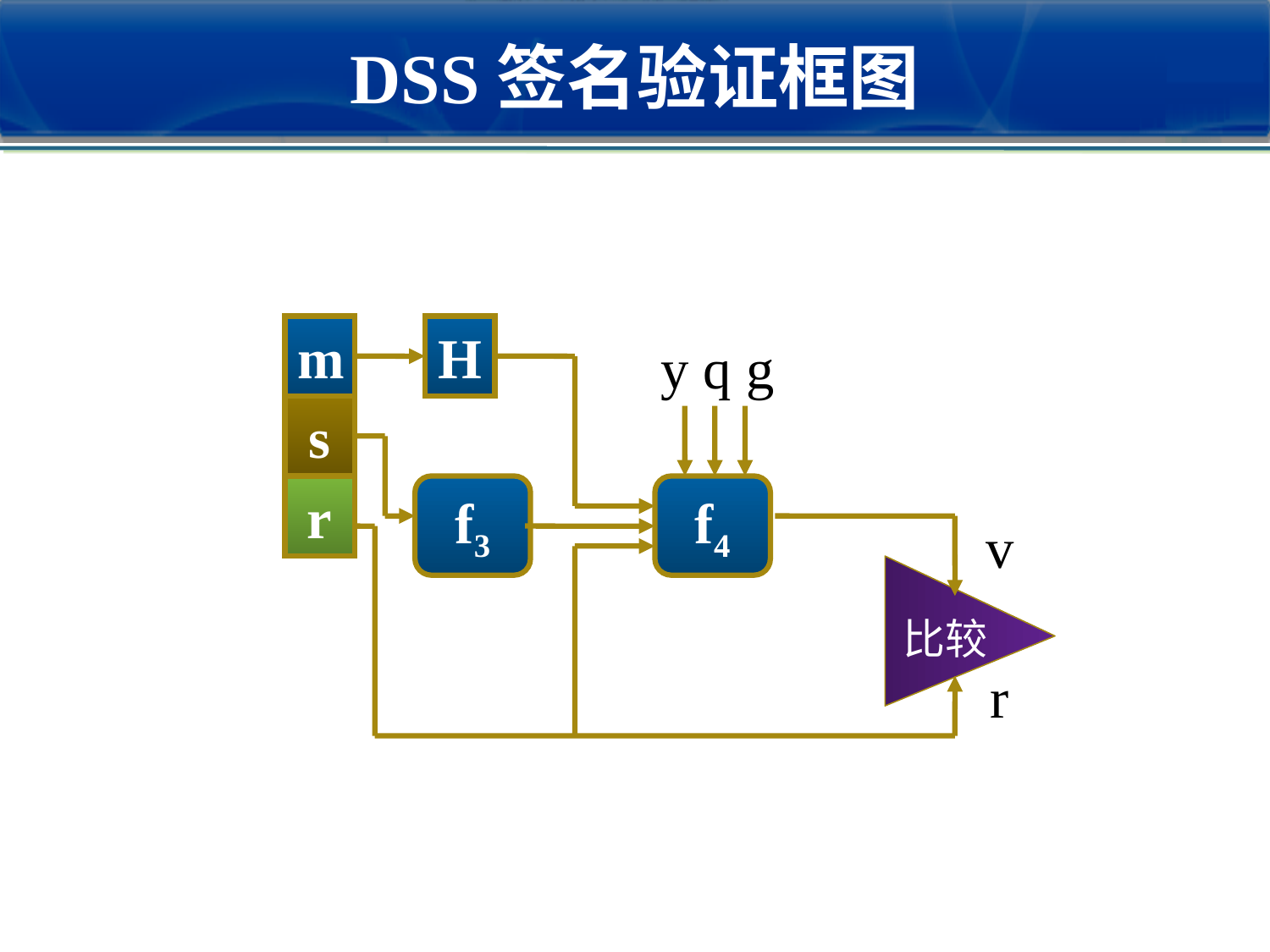

# DSS签名验证框图
m
H
y q g

s

r
f3
f4

v

比较
r